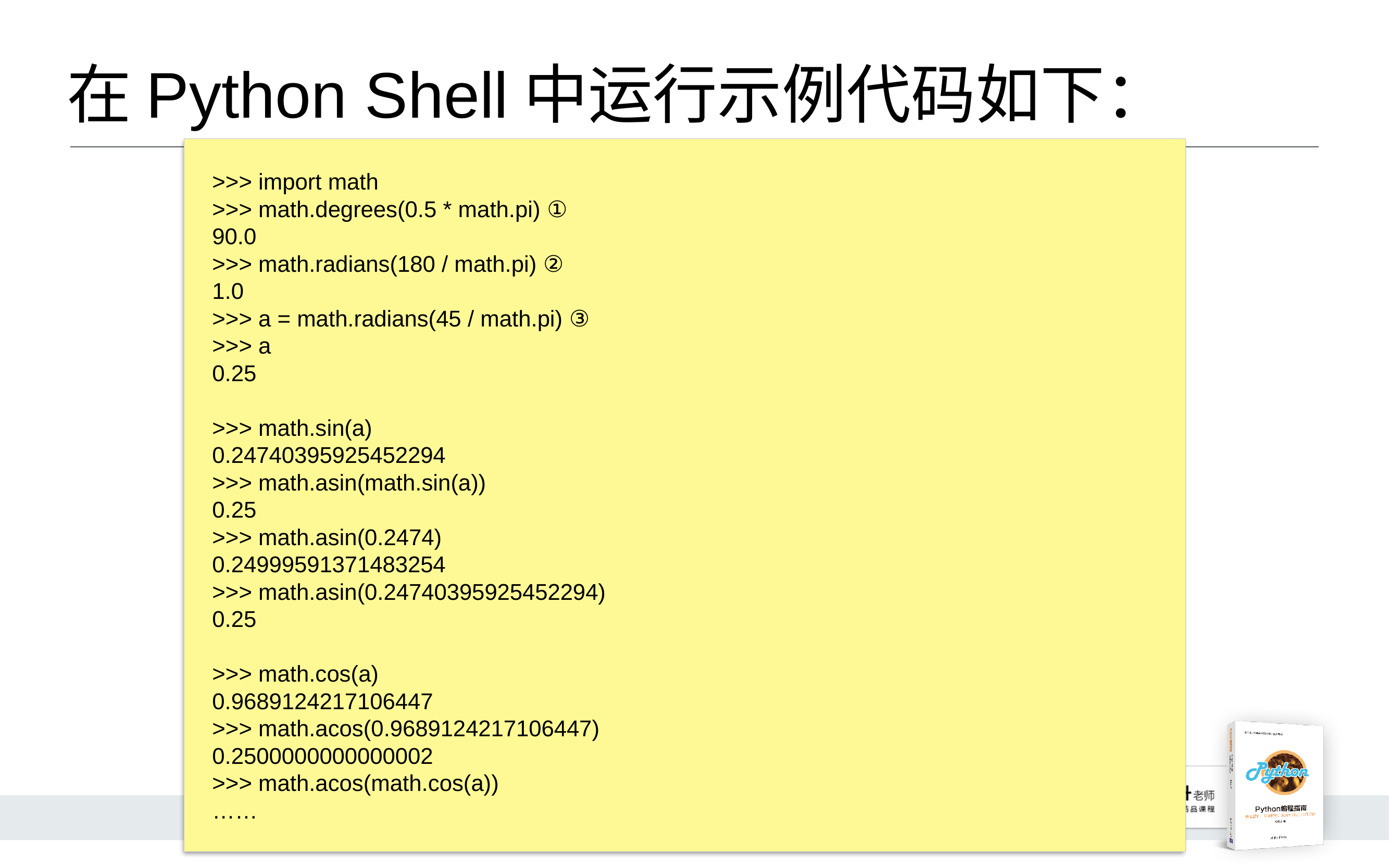

# 在Python Shell中运行示例代码如下：
>>> import math
>>> math.degrees(0.5 * math.pi) ①
90.0
>>> math.radians(180 / math.pi) ②
1.0
>>> a = math.radians(45 / math.pi) ③
>>> a
0.25

>>> math.sin(a)
0.24740395925452294
>>> math.asin(math.sin(a))
0.25
>>> math.asin(0.2474)
0.24999591371483254
>>> math.asin(0.24740395925452294)
0.25

>>> math.cos(a)
0.9689124217106447
>>> math.acos(0.9689124217106447)
0.2500000000000002
>>> math.acos(math.cos(a))
……